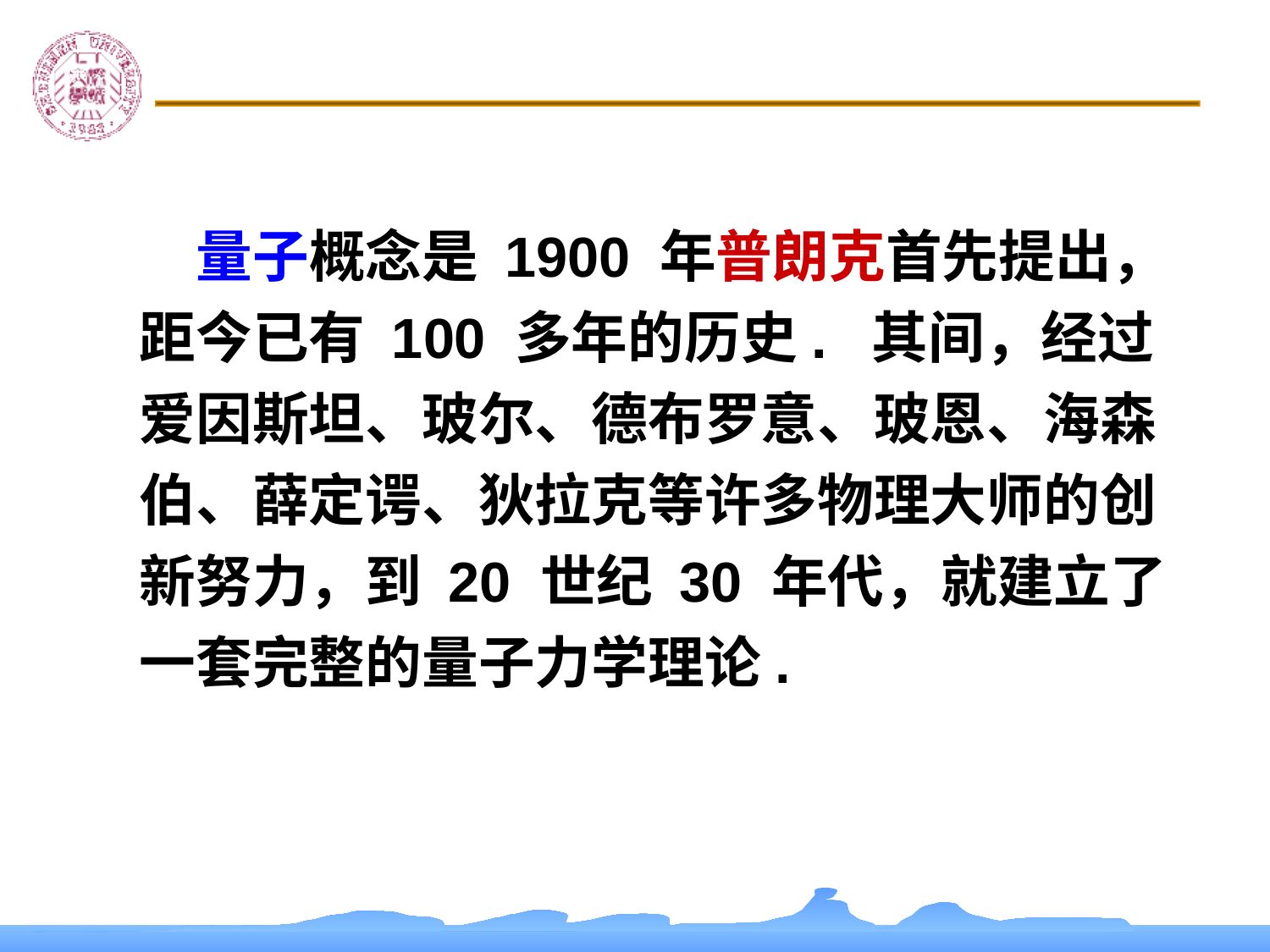

量子概念是 1900 年普朗克首先提出，距今已有 100 多年的历史.  其间，经过爱因斯坦、玻尔、德布罗意、玻恩、海森伯、薛定谔、狄拉克等许多物理大师的创新努力，到 20 世纪 30 年代，就建立了一套完整的量子力学理论.